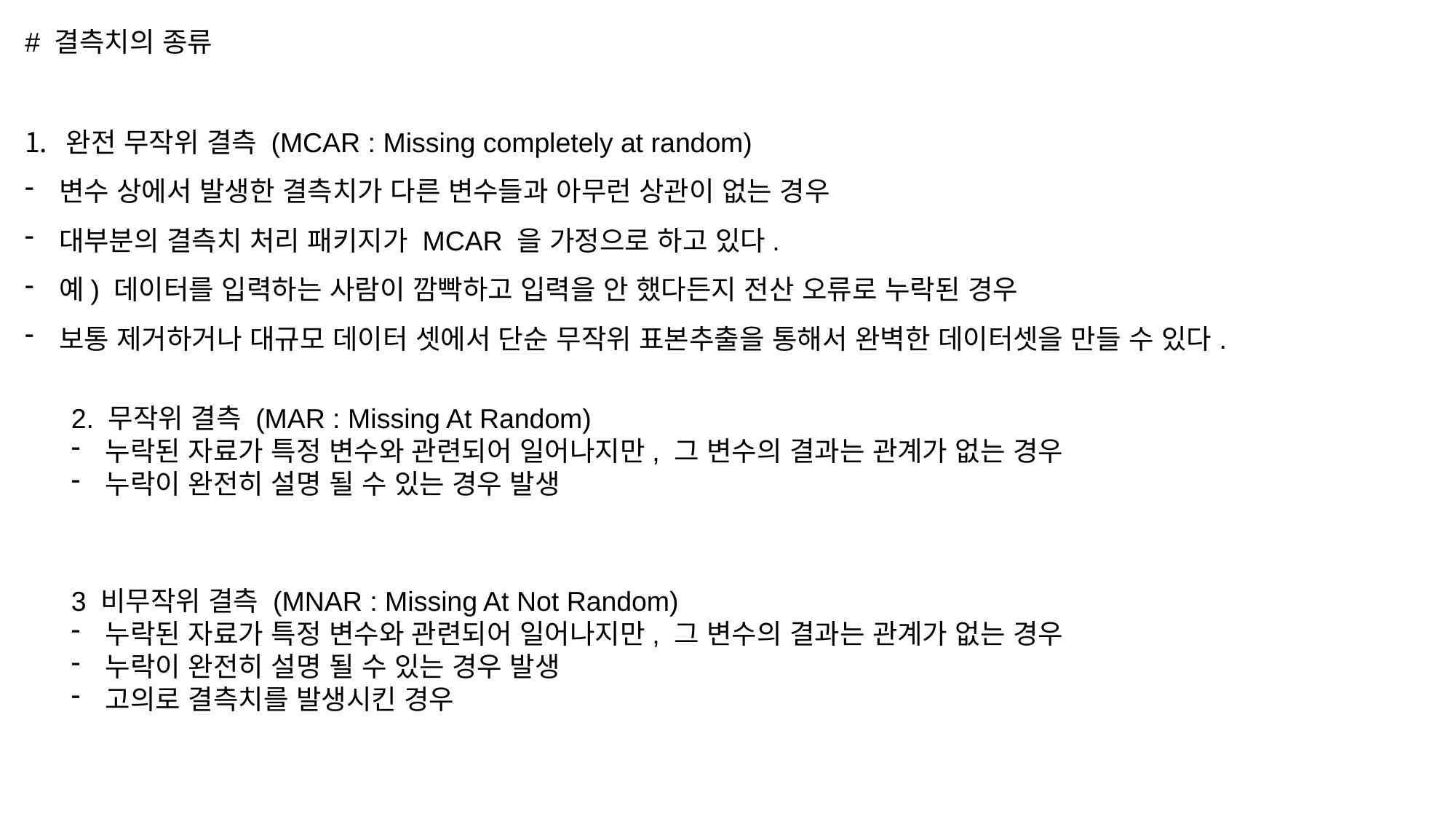

# 결측치의 종류
완전 무작위 결측 (MCAR : Missing completely at random)
변수 상에서 발생한 결측치가 다른 변수들과 아무런 상관이 없는 경우
대부분의 결측치 처리 패키지가 MCAR 을 가정으로 하고 있다.
예) 데이터를 입력하는 사람이 깜빡하고 입력을 안 했다든지 전산 오류로 누락된 경우
보통 제거하거나 대규모 데이터 셋에서 단순 무작위 표본추출을 통해서 완벽한 데이터셋을 만들 수 있다.
2. 무작위 결측 (MAR : Missing At Random)
누락된 자료가 특정 변수와 관련되어 일어나지만, 그 변수의 결과는 관계가 없는 경우
누락이 완전히 설명 될 수 있는 경우 발생

3 비무작위 결측 (MNAR : Missing At Not Random)
누락된 자료가 특정 변수와 관련되어 일어나지만, 그 변수의 결과는 관계가 없는 경우
누락이 완전히 설명 될 수 있는 경우 발생
고의로 결측치를 발생시킨 경우